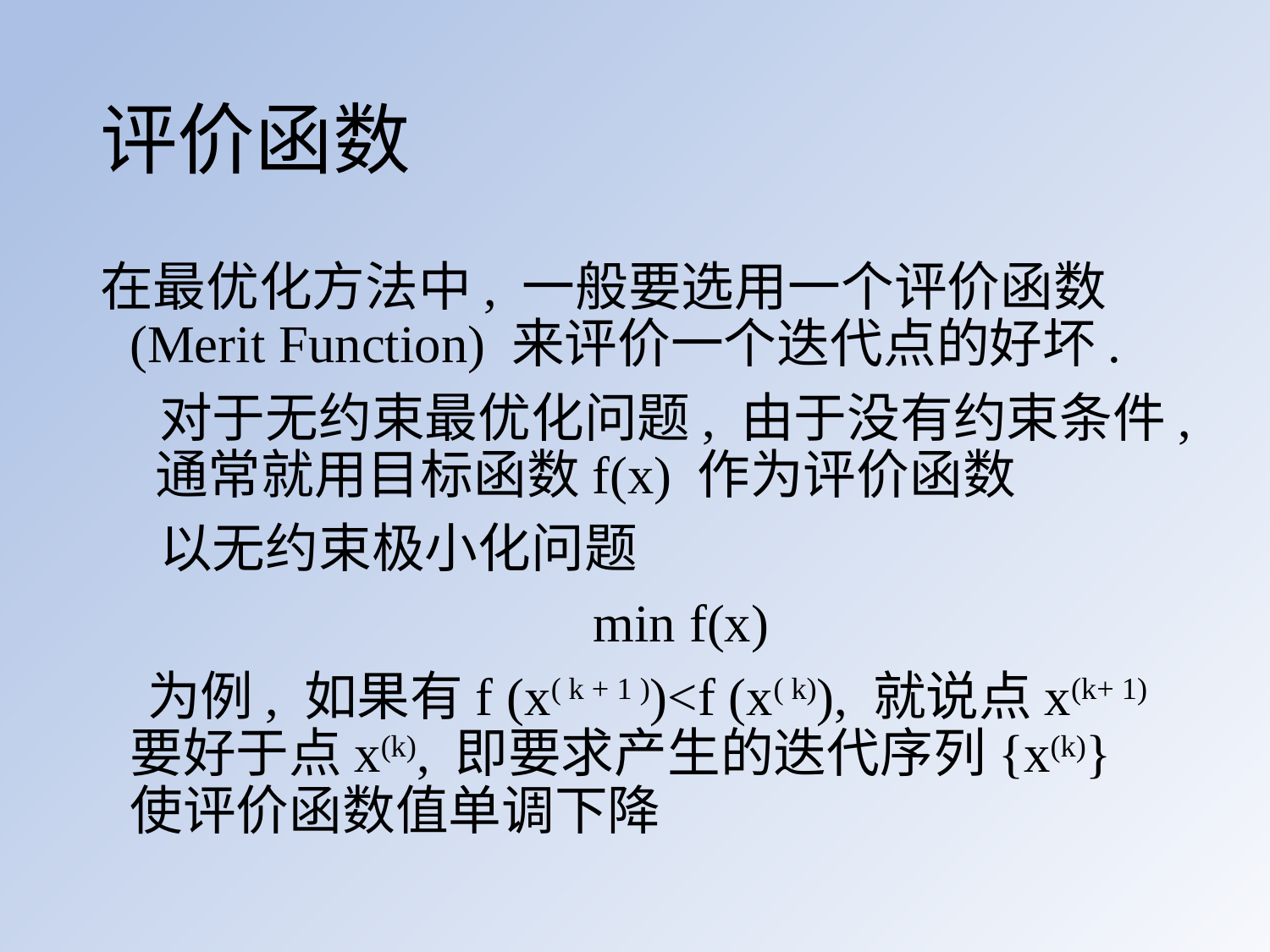

# 评价函数
在最优化方法中, 一般要选用一个评价函数(Merit Function) 来评价一个迭代点的好坏.
    对于无约束最优化问题, 由于没有约束条件, 通常就用目标函数f(x) 作为评价函数
    以无约束极小化问题
                                     min f(x)
   为例, 如果有f (x( k + 1 ))<f (x( k)), 就说点x(k+ 1)要好于点x(k), 即要求产生的迭代序列{x(k)}使评价函数值单调下降